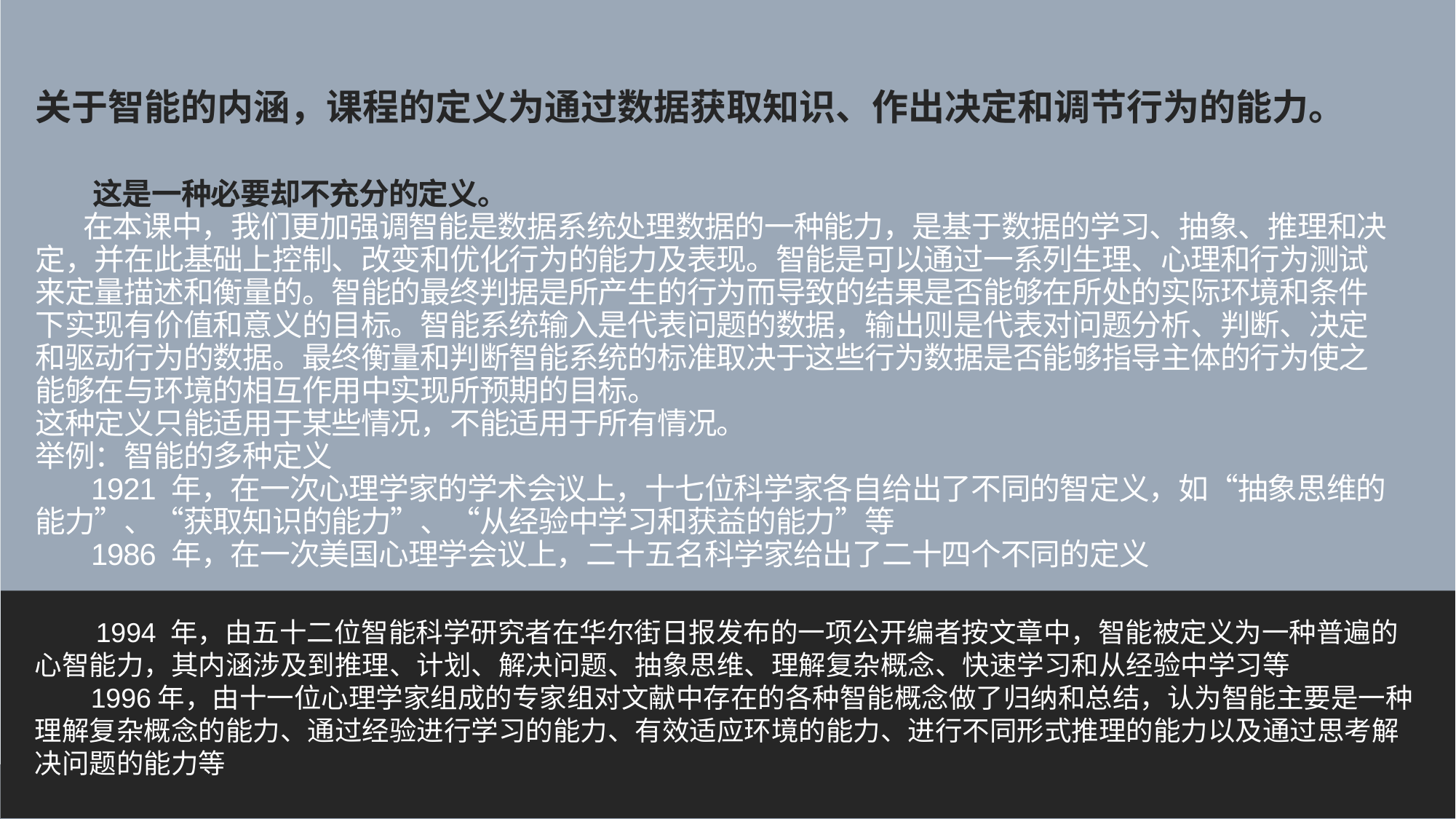

关于智能的内涵，课程的定义为通过数据获取知识、作出决定和调节行为的能力。
# 这是一种必要却不充分的定义。 在本课中，我们更加强调智能是数据系统处理数据的一种能力，是基于数据的学习、抽象、推理和决定，并在此基础上控制、改变和优化行为的能力及表现。智能是可以通过一系列生理、心理和行为测试来定量描述和衡量的。智能的最终判据是所产生的行为而导致的结果是否能够在所处的实际环境和条件下实现有价值和意义的目标。智能系统输入是代表问题的数据，输出则是代表对问题分析、判断、决定和驱动行为的数据。最终衡量和判断智能系统的标准取决于这些行为数据是否能够指导主体的行为使之能够在与环境的相互作用中实现所预期的目标。 这种定义只能适用于某些情况，不能适用于所有情况。 举例：智能的多种定义 1921 年，在一次心理学家的学术会议上，十七位科学家各自给出了不同的智定义，如“抽象思维的能力”、“获取知识的能力”、“从经验中学习和获益的能力”等 1986 年，在一次美国心理学会议上，二十五名科学家给出了二十四个不同的定义

        1994 年，由五十二位智能科学研究者在华尔街日报发布的一项公开编者按文章中，智能被定义为一种普遍的心智能力，其内涵涉及到推理、计划、解决问题、抽象思维、理解复杂概念、快速学习和从经验中学习等
        1996年，由十一位心理学家组成的专家组对文献中存在的各种智能概念做了归纳和总结，认为智能主要是一种理解复杂概念的能力、通过经验进行学习的能力、有效适应环境的能力、进行不同形式推理的能力以及通过思考解决问题的能力等